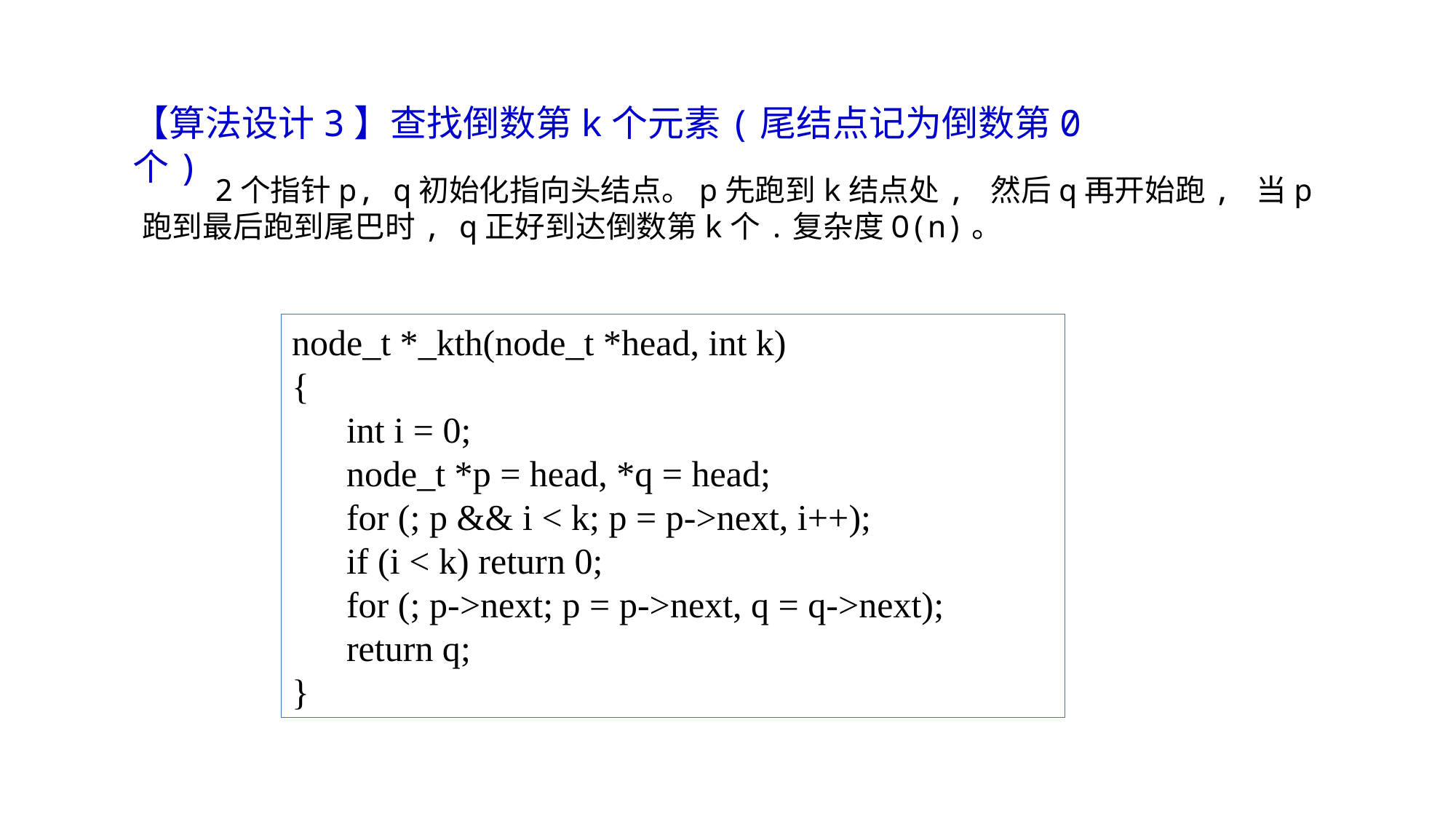

【算法设计3】查找倒数第k个元素(尾结点记为倒数第0个)
    2个指针p, q初始化指向头结点。p先跑到k结点处, 然后q再开始跑, 当p跑到最后跑到尾巴时, q正好到达倒数第k个.复杂度O(n)。
node_t *_kth(node_t *head, int k)
{
      int i = 0;
      node_t *p = head, *q = head;
      for (; p && i < k; p = p->next, i++);
      if (i < k) return 0;
      for (; p->next; p = p->next, q = q->next);
      return q;
}